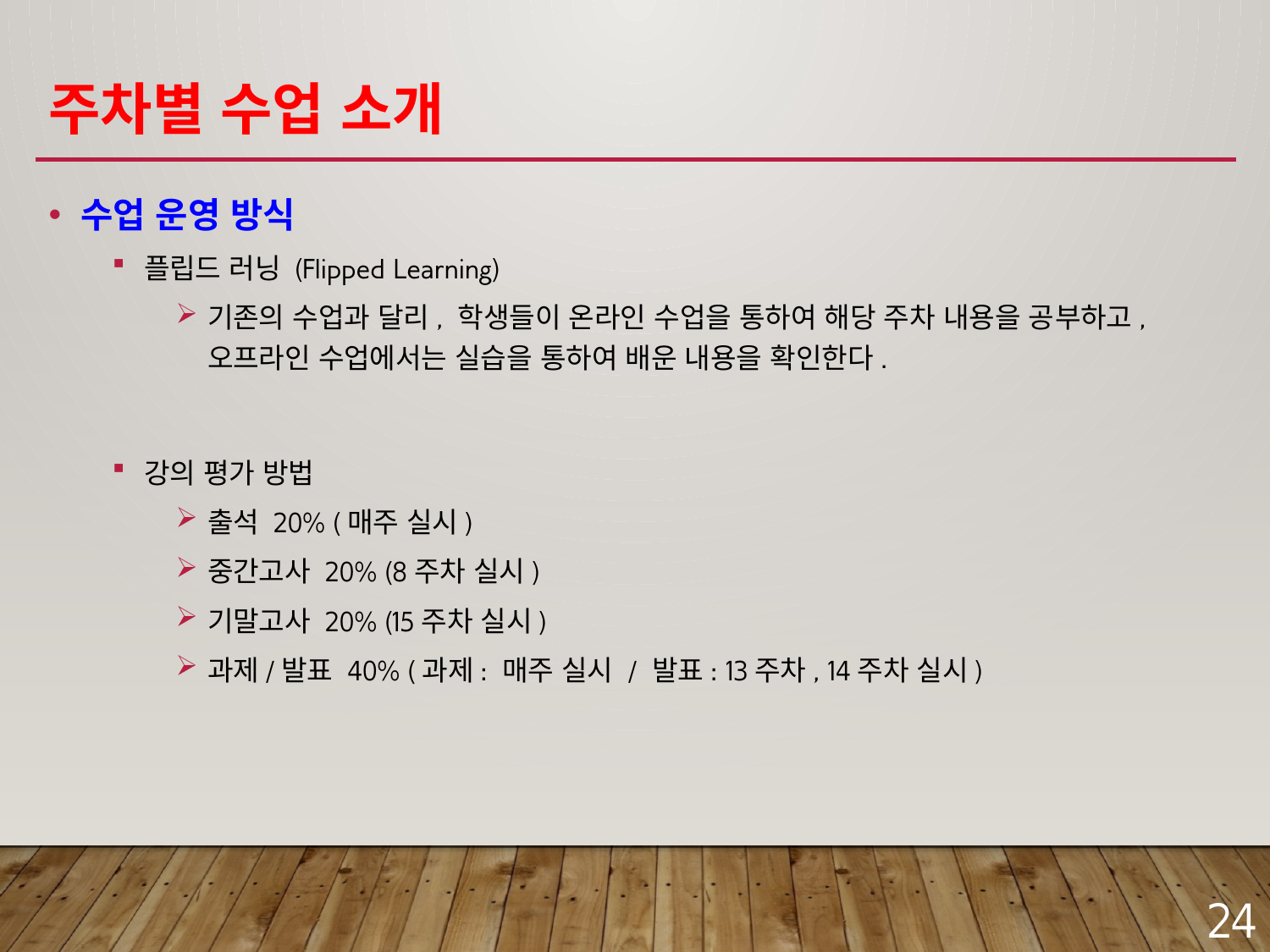

# 주차별 수업 소개
수업 운영 방식
플립드 러닝 (Flipped Learning)
기존의 수업과 달리, 학생들이 온라인 수업을 통하여 해당 주차 내용을 공부하고, 오프라인 수업에서는 실습을 통하여 배운 내용을 확인한다.

강의 평가 방법
출석 20% (매주 실시)
중간고사 20% (8주차 실시)
기말고사 20% (15주차 실시)
과제/발표 40% (과제: 매주 실시 / 발표: 13주차, 14주차 실시)